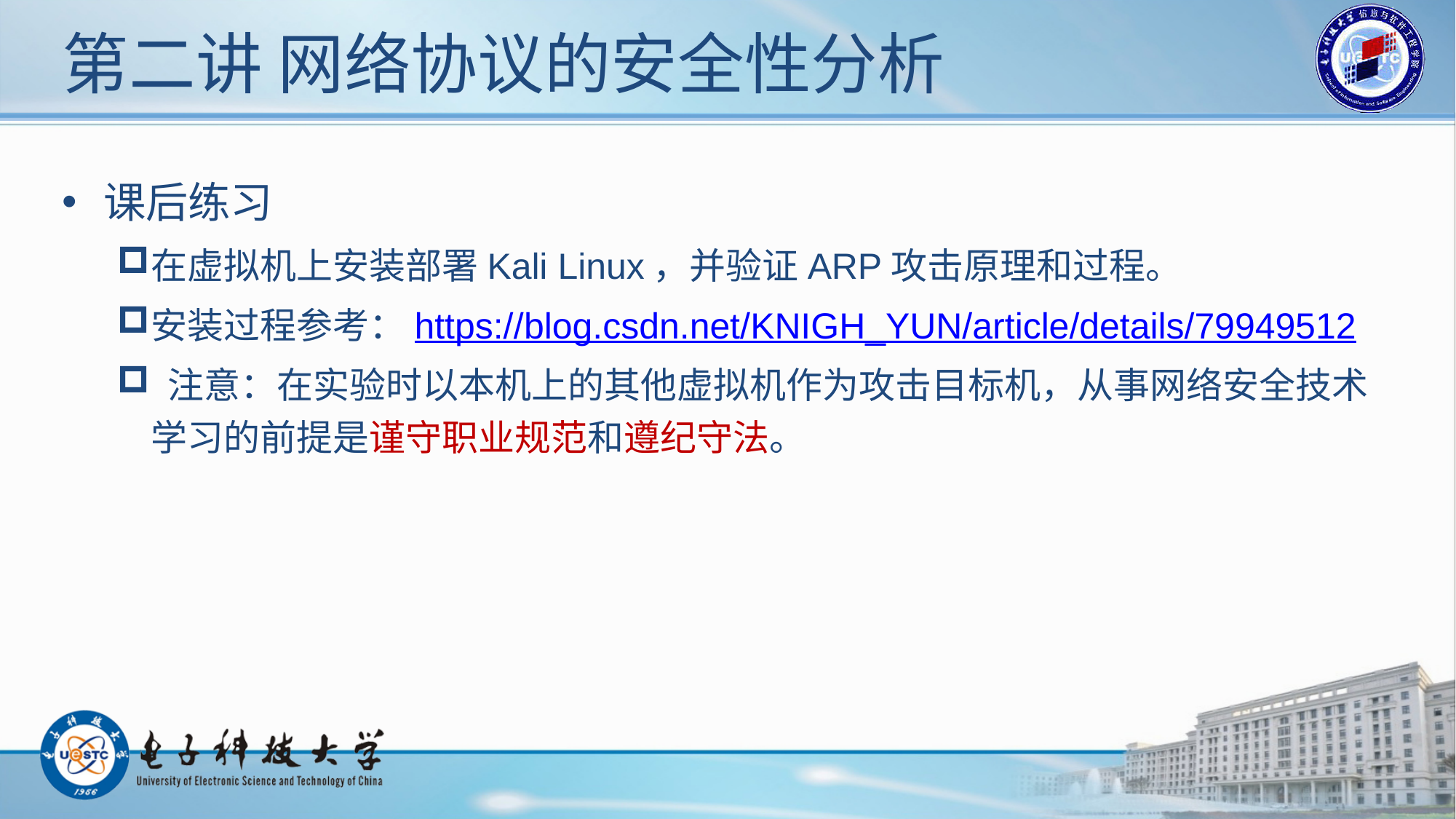

# 第二讲 网络协议的安全性分析
课后练习
在虚拟机上安装部署Kali Linux，并验证ARP攻击原理和过程。
安装过程参考：https://blog.csdn.net/KNIGH_YUN/article/details/79949512
 注意：在实验时以本机上的其他虚拟机作为攻击目标机，从事网络安全技术学习的前提是谨守职业规范和遵纪守法。